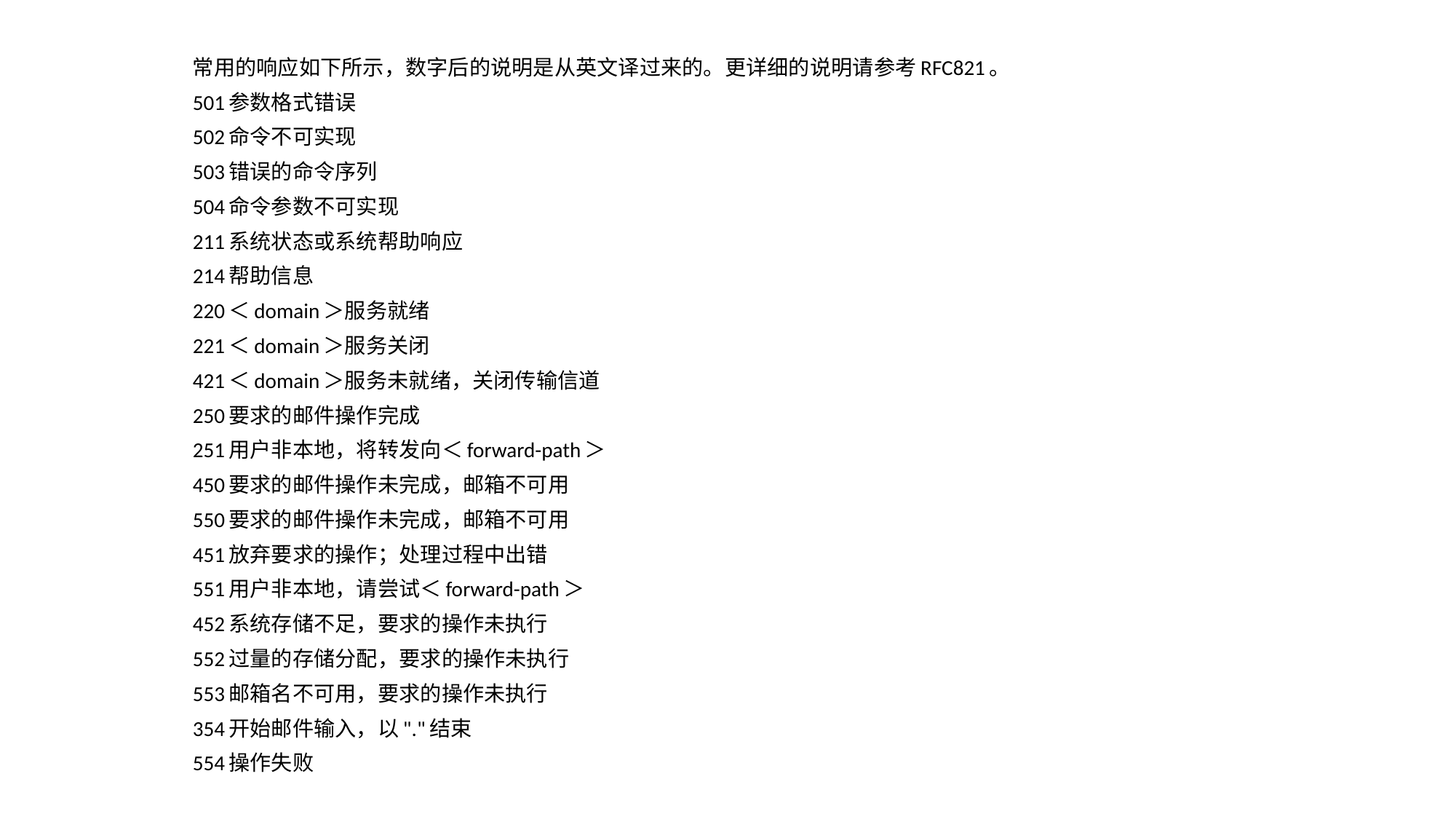

常用的响应如下所示，数字后的说明是从英文译过来的。更详细的说明请参考RFC821。
501参数格式错误
502命令不可实现
503错误的命令序列
504命令参数不可实现
211系统状态或系统帮助响应
214帮助信息
220＜domain＞服务就绪
221＜domain＞服务关闭
421＜domain＞服务未就绪，关闭传输信道
250要求的邮件操作完成
251用户非本地，将转发向＜forward-path＞
450要求的邮件操作未完成，邮箱不可用
550要求的邮件操作未完成，邮箱不可用
451放弃要求的操作；处理过程中出错
551用户非本地，请尝试＜forward-path＞
452系统存储不足，要求的操作未执行
552过量的存储分配，要求的操作未执行
553邮箱名不可用，要求的操作未执行
354开始邮件输入，以"."结束
554操作失败